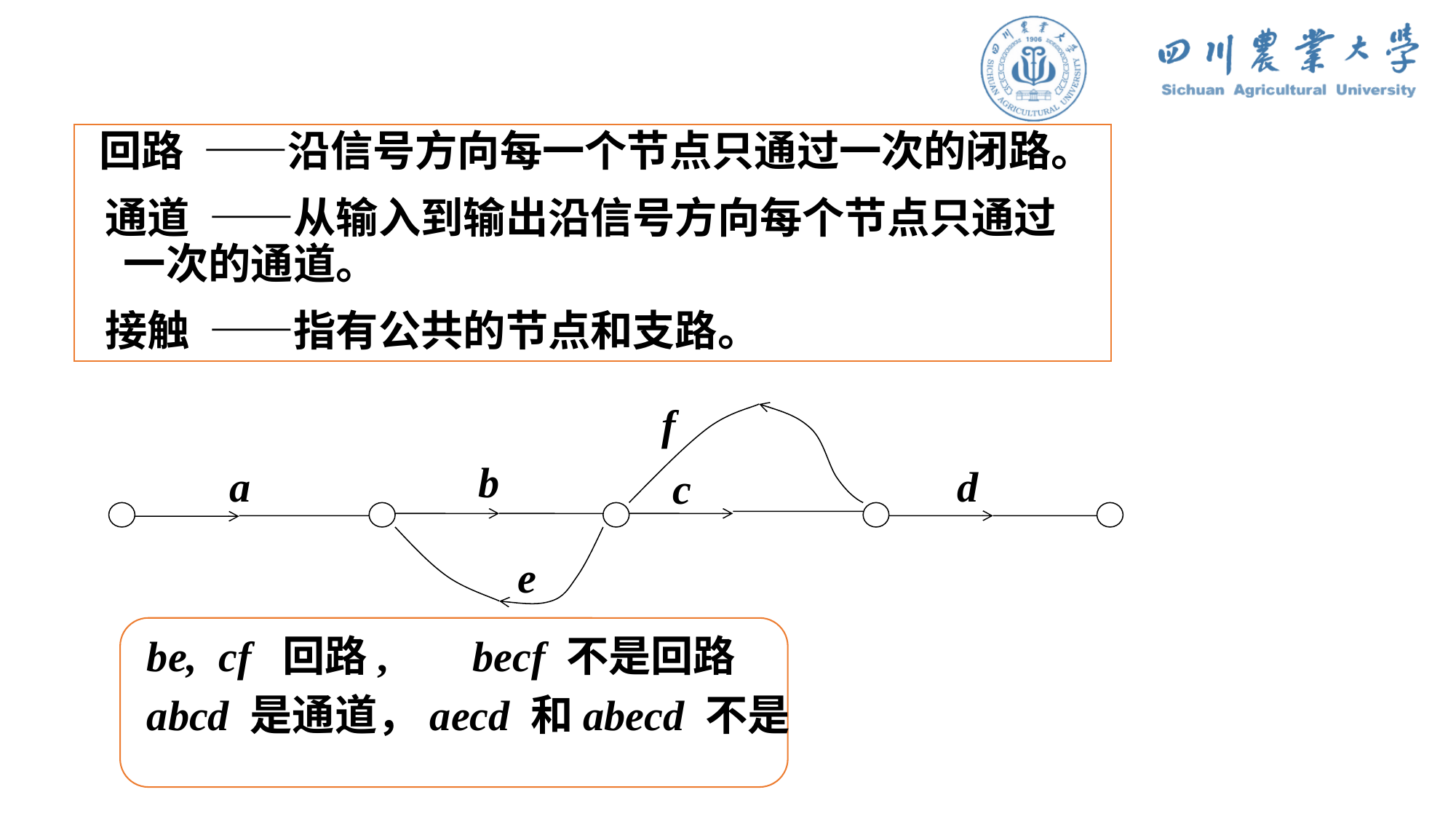

回路  ——沿信号方向每一个节点只通过一次的闭路。
 通道  ——从输入到输出沿信号方向每个节点只通过         一次的通道。
 接触  ——指有公共的节点和支路。
f

b
a
d

e
c

be,  cf  回路,        becf 不是回路
abcd 是通道，aecd 和abecd 不是